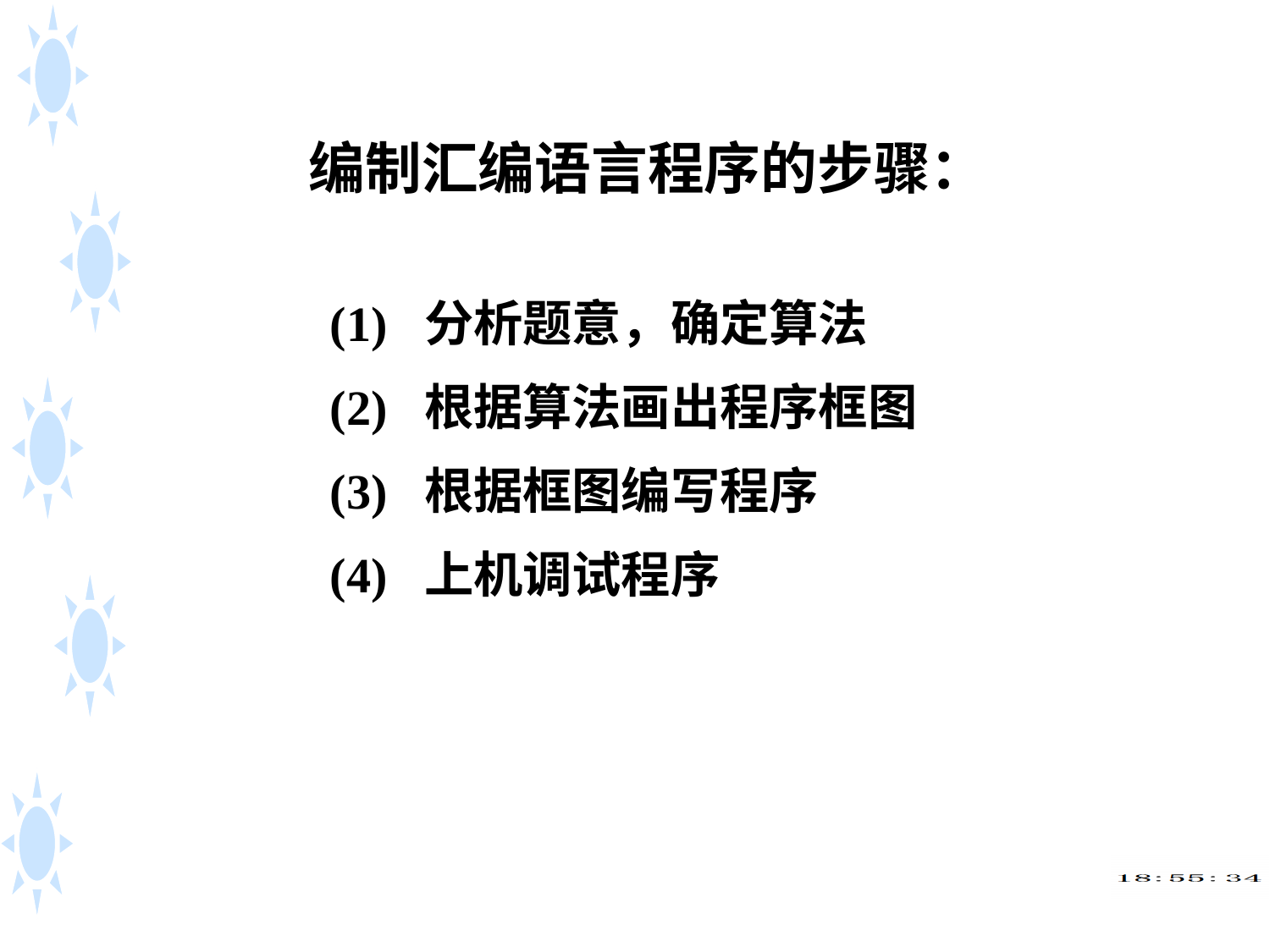

编制汇编语言程序的步骤：
(1)  分析题意，确定算法
(2)  根据算法画出程序框图
(3)  根据框图编写程序
(4)  上机调试程序